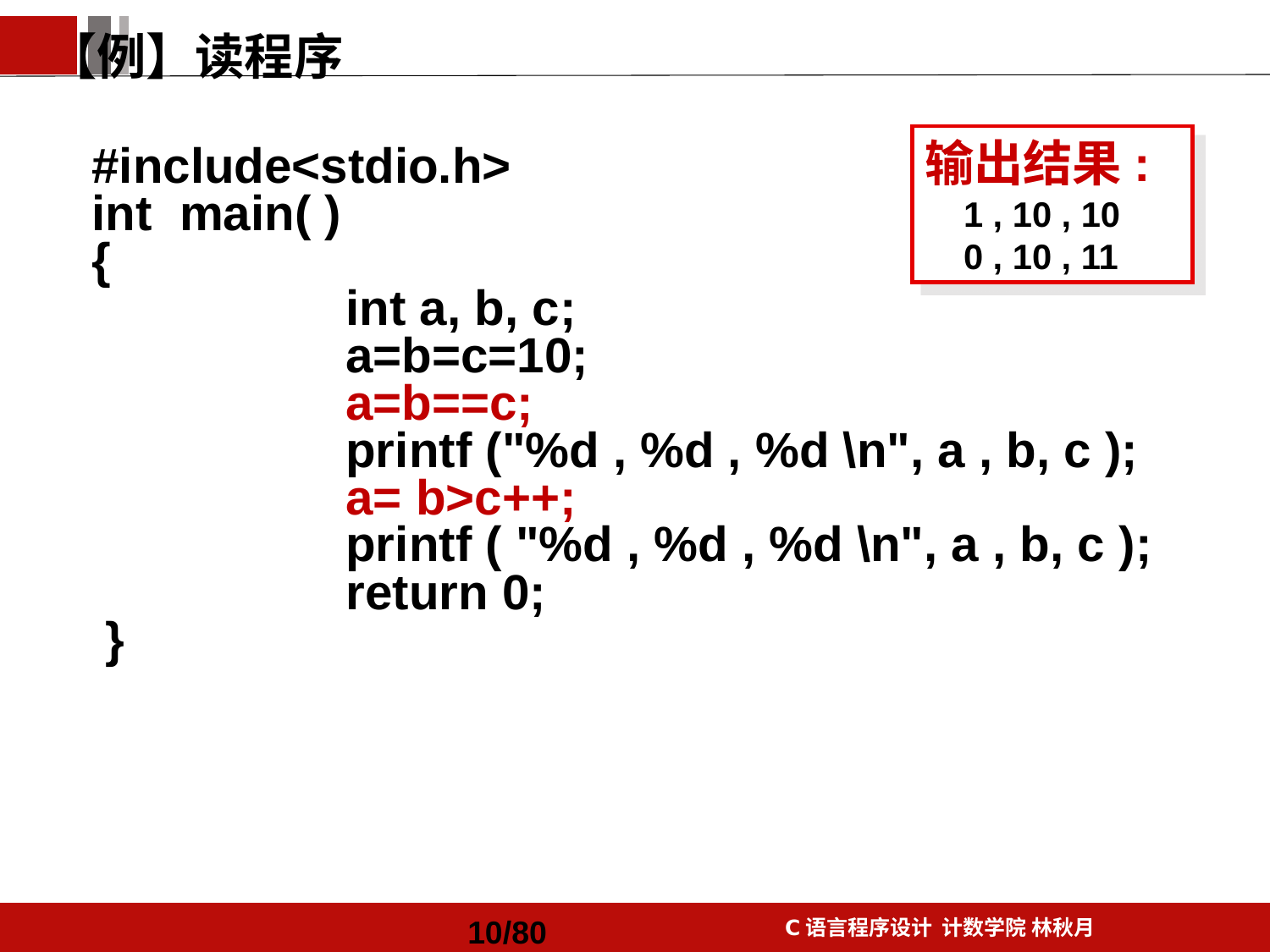

# 【例】读程序
输出结果:
    1 , 10 , 10
    0 , 10 , 11
#include<stdio.h>
int  main( )
{
		int a, b, c;
		a=b=c=10;
		a=b==c;
		printf ("%d , %d , %d \n", a , b, c );
		a= b>c++;
		printf ( "%d , %d , %d \n", a , b, c );
		return 0;
 }